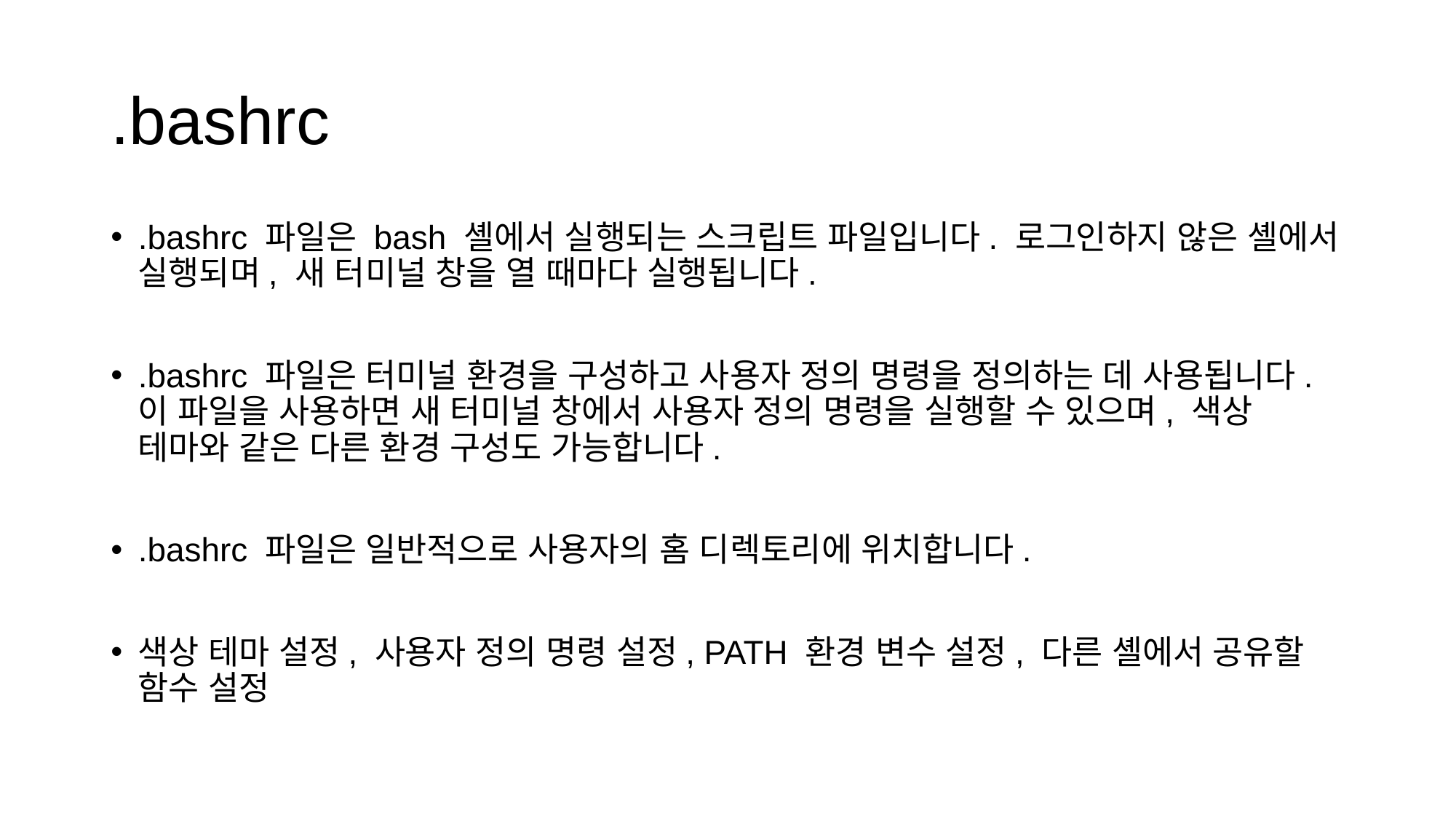

# .bashrc
.bashrc 파일은 bash 셸에서 실행되는 스크립트 파일입니다. 로그인하지 않은 셸에서 실행되며, 새 터미널 창을 열 때마다 실행됩니다.

.bashrc 파일은 터미널 환경을 구성하고 사용자 정의 명령을 정의하는 데 사용됩니다. 이 파일을 사용하면 새 터미널 창에서 사용자 정의 명령을 실행할 수 있으며, 색상 테마와 같은 다른 환경 구성도 가능합니다.

.bashrc 파일은 일반적으로 사용자의 홈 디렉토리에 위치합니다.

색상 테마 설정, 사용자 정의 명령 설정, PATH 환경 변수 설정, 다른 셸에서 공유할 함수 설정